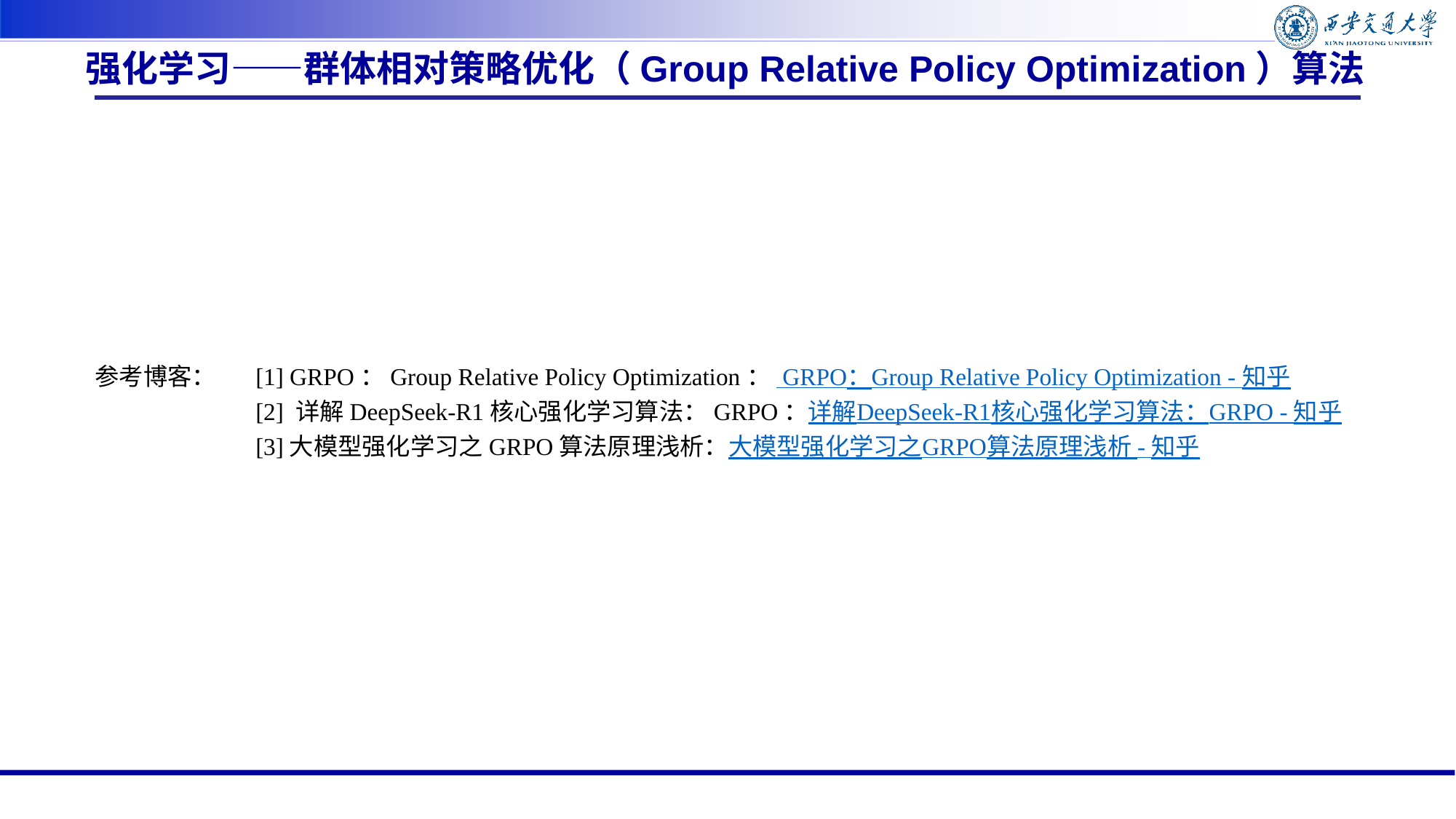

强化学习——群体相对策略优化（Group Relative Policy Optimization）算法

参考博客：
[1] GRPO：Group Relative Policy Optimization： GRPO：Group Relative Policy Optimization - 知乎
[2] 详解DeepSeek-R1核心强化学习算法：GRPO：详解DeepSeek-R1核心强化学习算法：GRPO - 知乎
[3]大模型强化学习之GRPO算法原理浅析：大模型强化学习之GRPO算法原理浅析 - 知乎